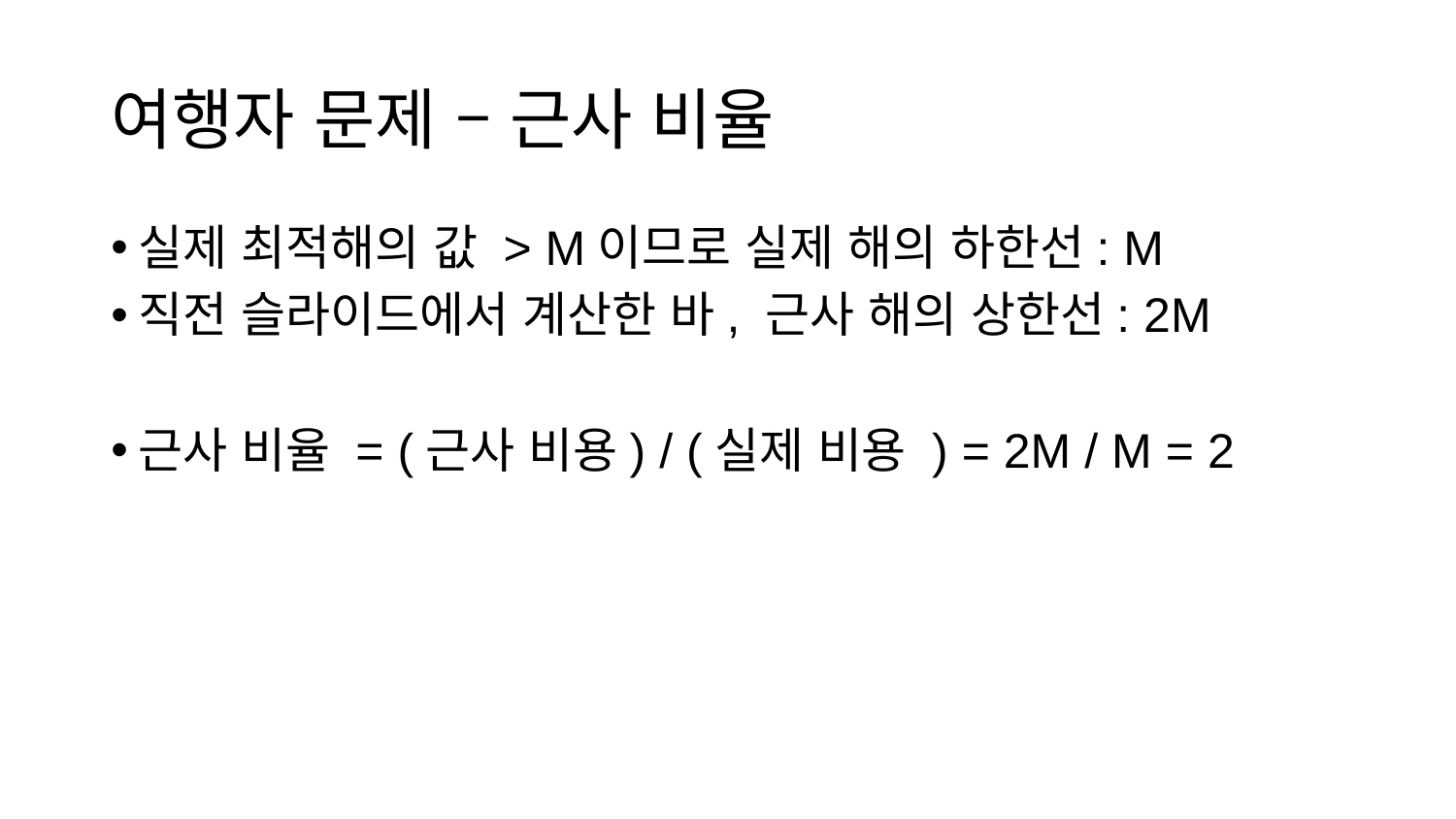

# 여행자 문제 – 근사 비율
실제 최적해의 값 > M이므로 실제 해의 하한선: M
직전 슬라이드에서 계산한 바, 근사 해의 상한선: 2M

근사 비율 = (근사 비용) / (실제 비용 ) = 2M / M = 2